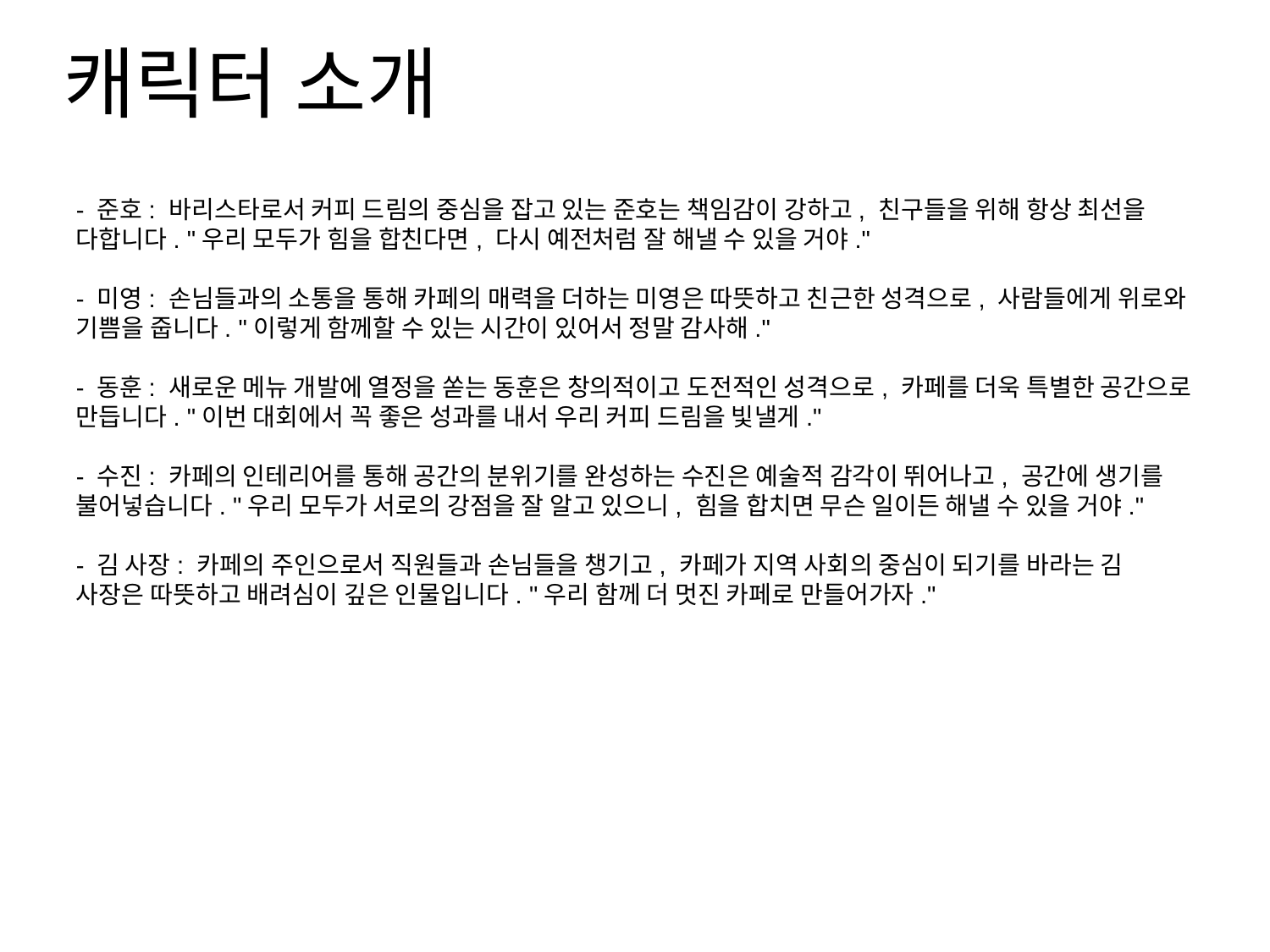

# 캐릭터 소개

- 준호: 바리스타로서 커피 드림의 중심을 잡고 있는 준호는 책임감이 강하고, 친구들을 위해 항상 최선을 다합니다. "우리 모두가 힘을 합친다면, 다시 예전처럼 잘 해낼 수 있을 거야."

- 미영: 손님들과의 소통을 통해 카페의 매력을 더하는 미영은 따뜻하고 친근한 성격으로, 사람들에게 위로와 기쁨을 줍니다. "이렇게 함께할 수 있는 시간이 있어서 정말 감사해."

- 동훈: 새로운 메뉴 개발에 열정을 쏟는 동훈은 창의적이고 도전적인 성격으로, 카페를 더욱 특별한 공간으로 만듭니다. "이번 대회에서 꼭 좋은 성과를 내서 우리 커피 드림을 빛낼게."

- 수진: 카페의 인테리어를 통해 공간의 분위기를 완성하는 수진은 예술적 감각이 뛰어나고, 공간에 생기를 불어넣습니다. "우리 모두가 서로의 강점을 잘 알고 있으니, 힘을 합치면 무슨 일이든 해낼 수 있을 거야."

- 김 사장: 카페의 주인으로서 직원들과 손님들을 챙기고, 카페가 지역 사회의 중심이 되기를 바라는 김 사장은 따뜻하고 배려심이 깊은 인물입니다. "우리 함께 더 멋진 카페로 만들어가자."